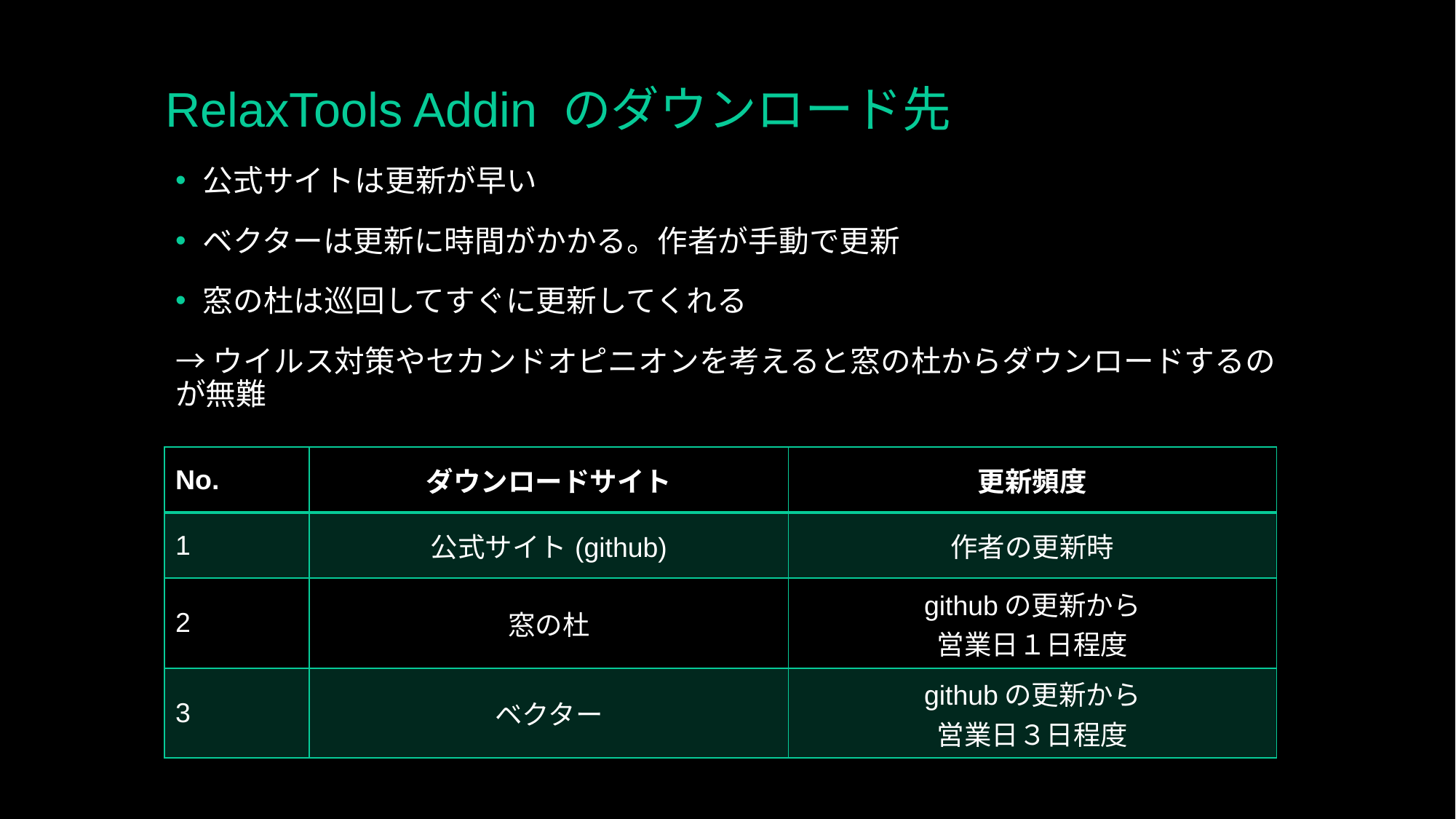

# RelaxTools Addin のダウンロード先
公式サイトは更新が早い
ベクターは更新に時間がかかる。作者が手動で更新
窓の杜は巡回してすぐに更新してくれる
→ウイルス対策やセカンドオピニオンを考えると窓の杜からダウンロードするのが無難

| No. | ダウンロードサイト | 更新頻度 |
| --- | --- | --- |
| 1 | 公式サイト(github) | 作者の更新時 |
| 2 | 窓の杜 | githubの更新から 営業日１日程度 |
| 3 | ベクター | githubの更新から 営業日３日程度 |